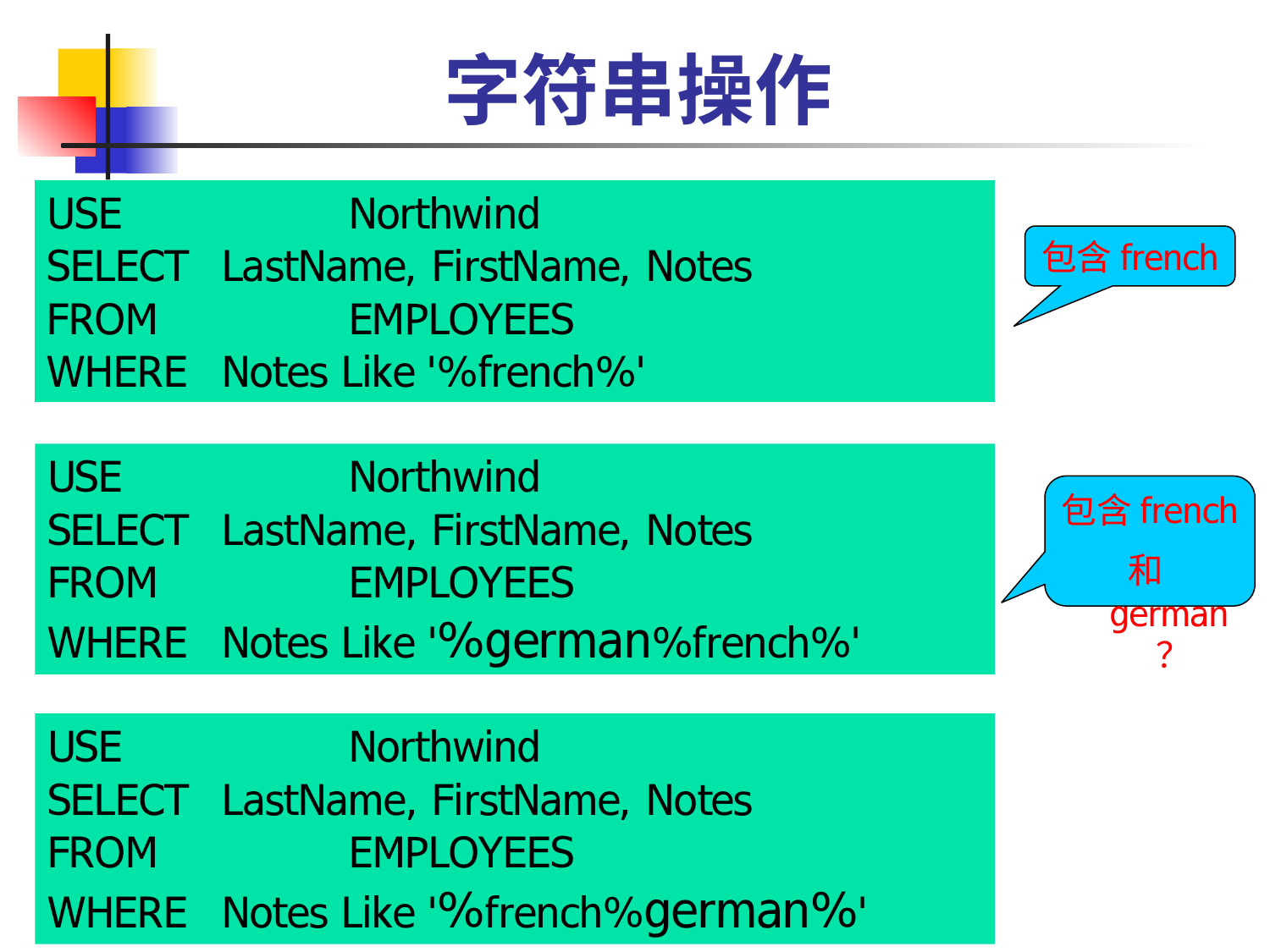

# 字符串操作
USE 		Northwind
SELECT 	LastName, FirstName, Notes
FROM 		EMPLOYEES
WHERE 	Notes Like '%french%'
包含french
USE 		Northwind
SELECT 	LastName, FirstName, Notes
FROM 		EMPLOYEES
WHERE 	Notes Like '%german%french%'
包含french
和german？
USE 		Northwind
SELECT 	LastName, FirstName, Notes
FROM 		EMPLOYEES
WHERE 	Notes Like '%french%german%'